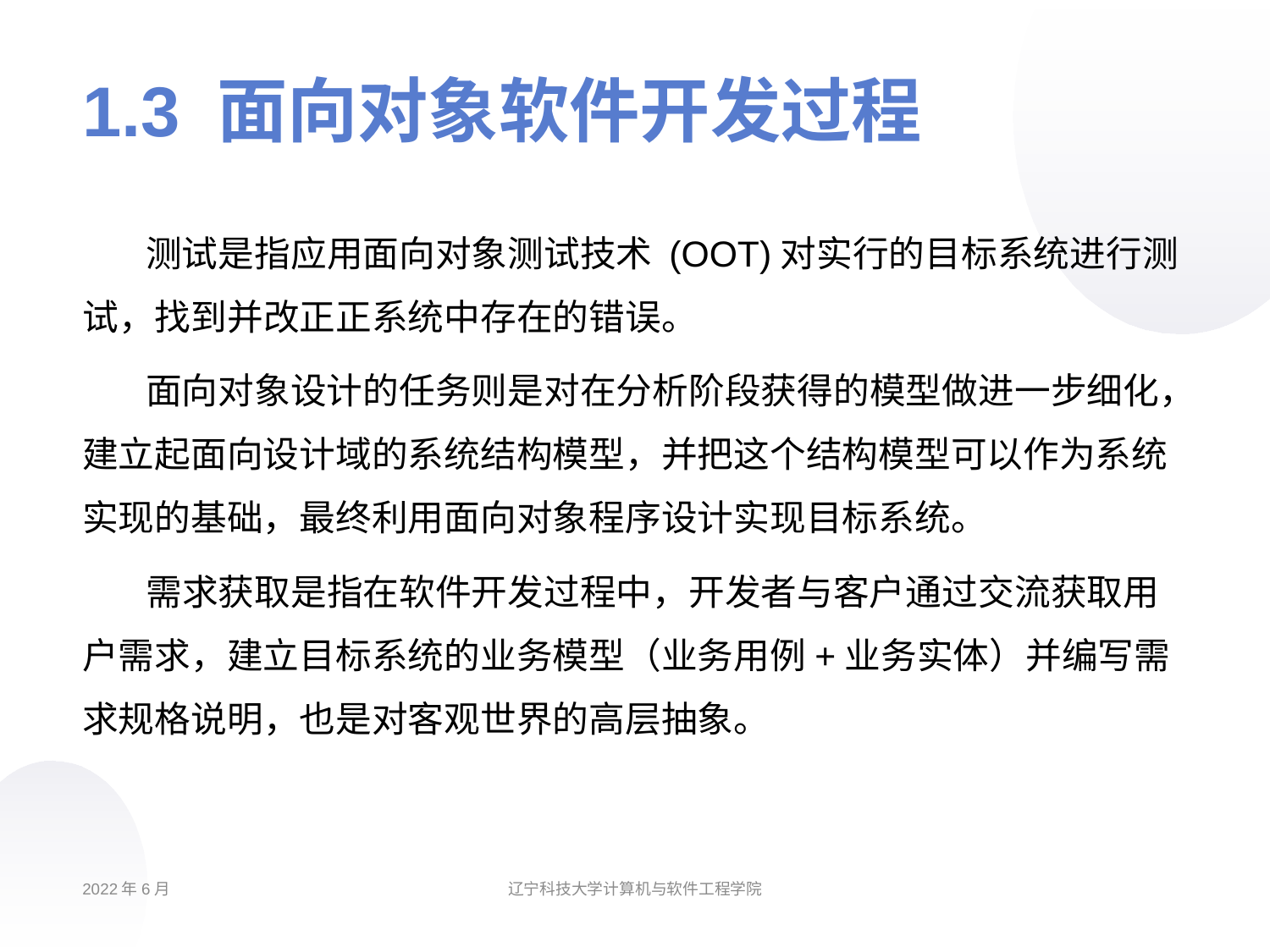

# 1.3 面向对象软件开发过程
测试是指应用面向对象测试技术 (OOT)对实行的目标系统进行测试，找到并改正正系统中存在的错误。
面向对象设计的任务则是对在分析阶段获得的模型做进一步细化，建立起面向设计域的系统结构模型，并把这个结构模型可以作为系统实现的基础，最终利用面向对象程序设计实现目标系统。
需求获取是指在软件开发过程中，开发者与客户通过交流获取用户需求，建立目标系统的业务模型（业务用例+业务实体）并编写需求规格说明，也是对客观世界的高层抽象。

2022年6月
辽宁科技大学计算机与软件工程学院
157